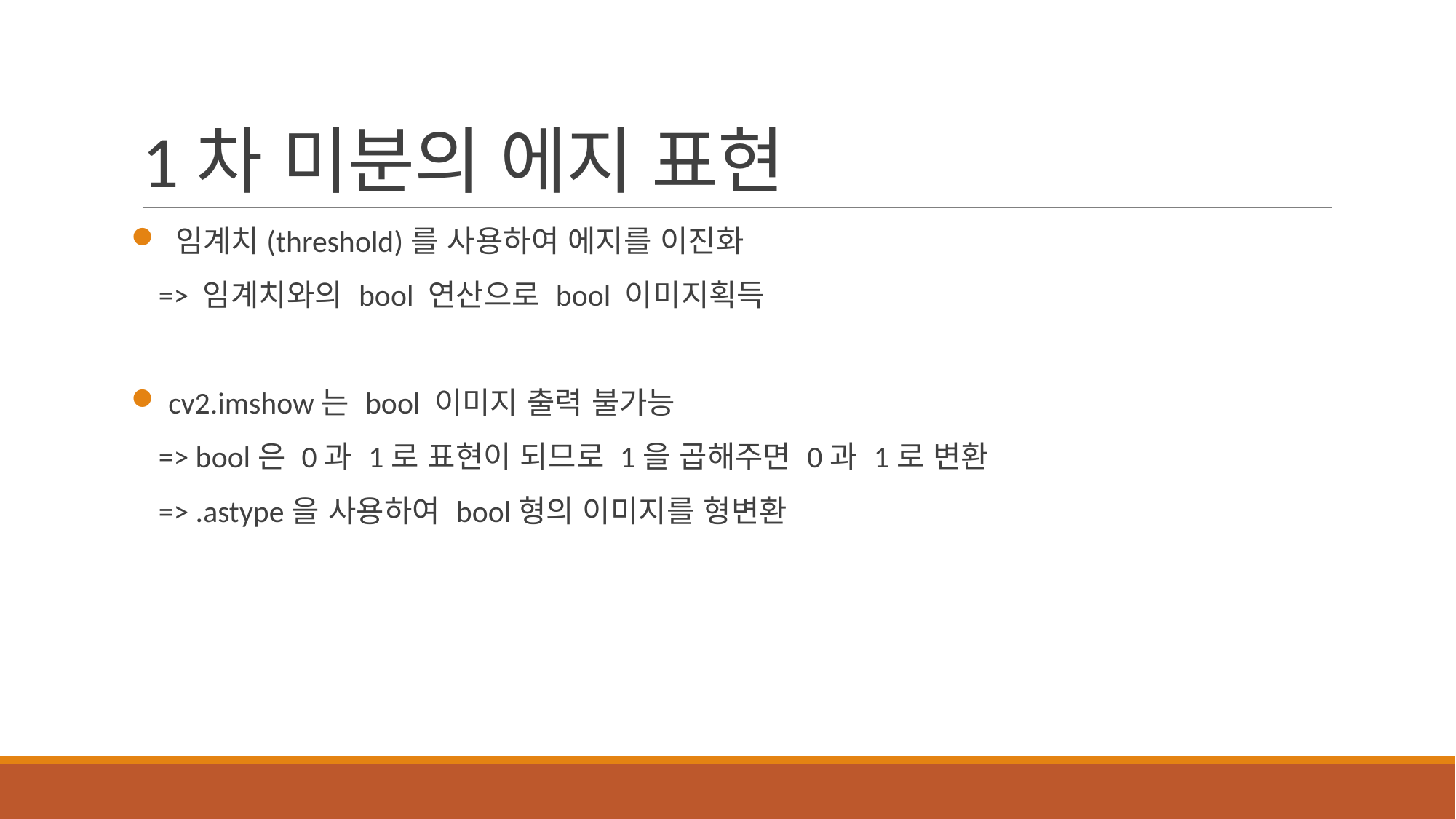

# 1차 미분의 에지 표현
 임계치(threshold)를 사용하여 에지를 이진화
    => 임계치와의 bool 연산으로 bool 이미지획득

 cv2.imshow는 bool 이미지 출력 불가능
    => bool은 0과 1로 표현이 되므로 1을 곱해주면 0과 1로 변환
    => .astype을 사용하여 bool형의 이미지를 형변환